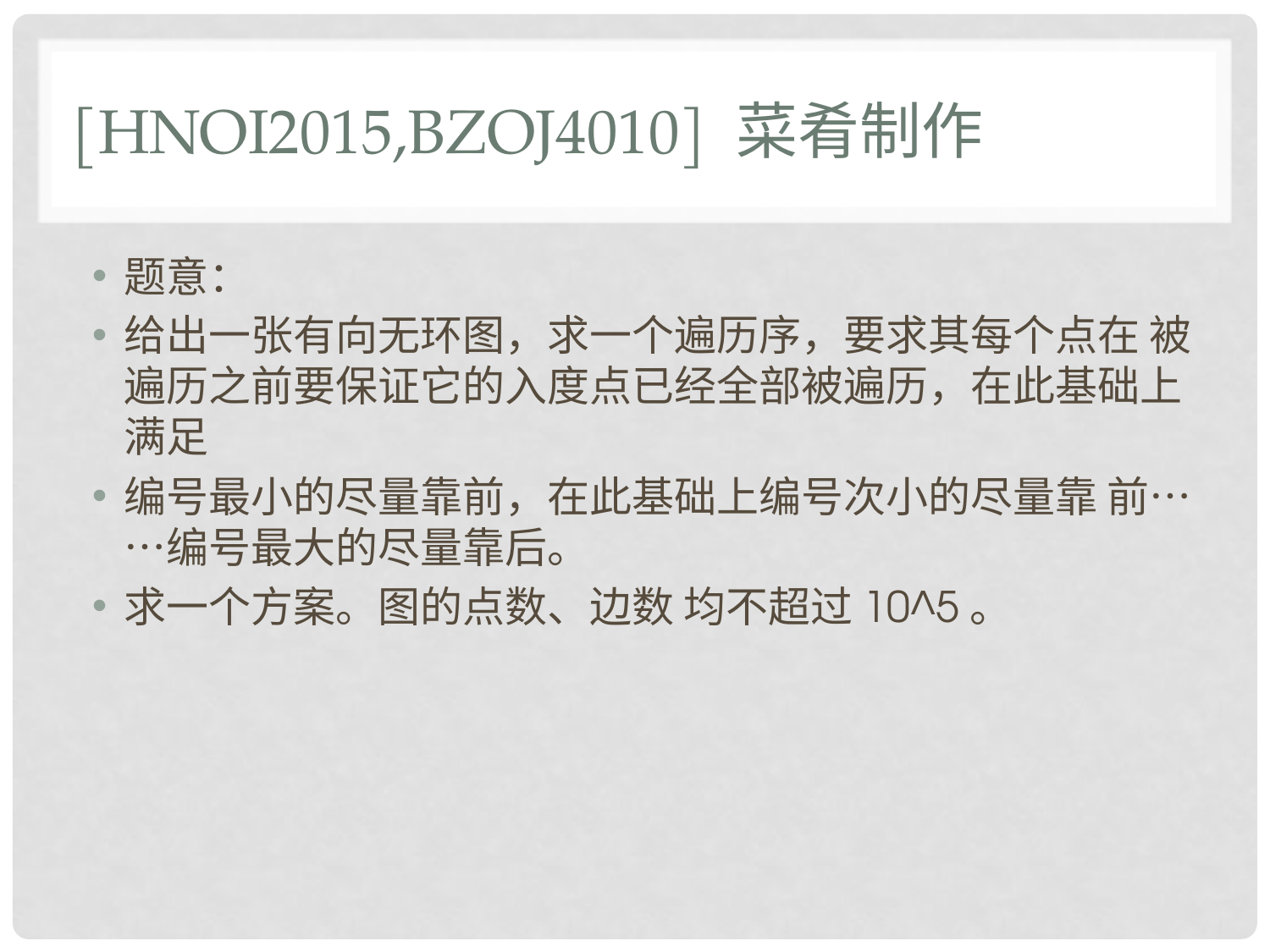

# [HNOI2015,BZOJ4010] 菜肴制作
题意：
给出一张有向无环图，求一个遍历序，要求其每个点在 被遍历之前要保证它的入度点已经全部被遍历，在此基础上 满足
编号最小的尽量靠前，在此基础上编号次小的尽量靠 前……编号最大的尽量靠后。
求一个方案。图的点数、边数 均不超过10^5。